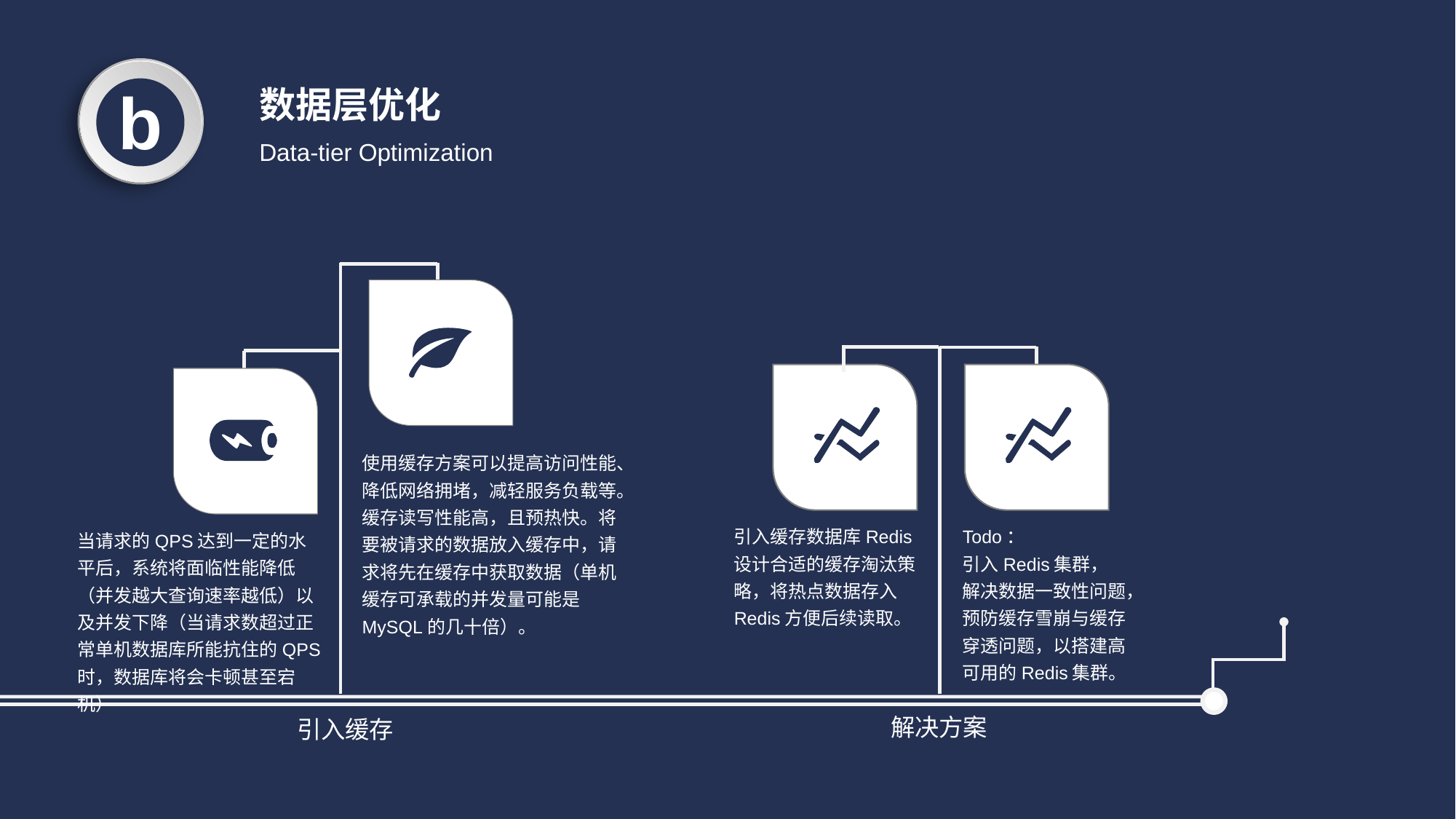

b
数据层优化
Data-tier Optimization

使用缓存方案可以提高访问性能、降低网络拥堵，减轻服务负载等。
缓存读写性能高，且预热快。将要被请求的数据放入缓存中，请求将先在缓存中获取数据（单机缓存可承载的并发量可能是MySQL的几十倍）。
引入缓存数据库Redis
设计合适的缓存淘汰策略，将热点数据存入Redis方便后续读取。
Todo：
引入Redis集群，
解决数据一致性问题，预防缓存雪崩与缓存穿透问题，以搭建高可用的Redis集群。
当请求的QPS达到一定的水平后，系统将面临性能降低（并发越大查询速率越低）以及并发下降（当请求数超过正常单机数据库所能抗住的QPS时，数据库将会卡顿甚至宕机）

解决方案
引入缓存